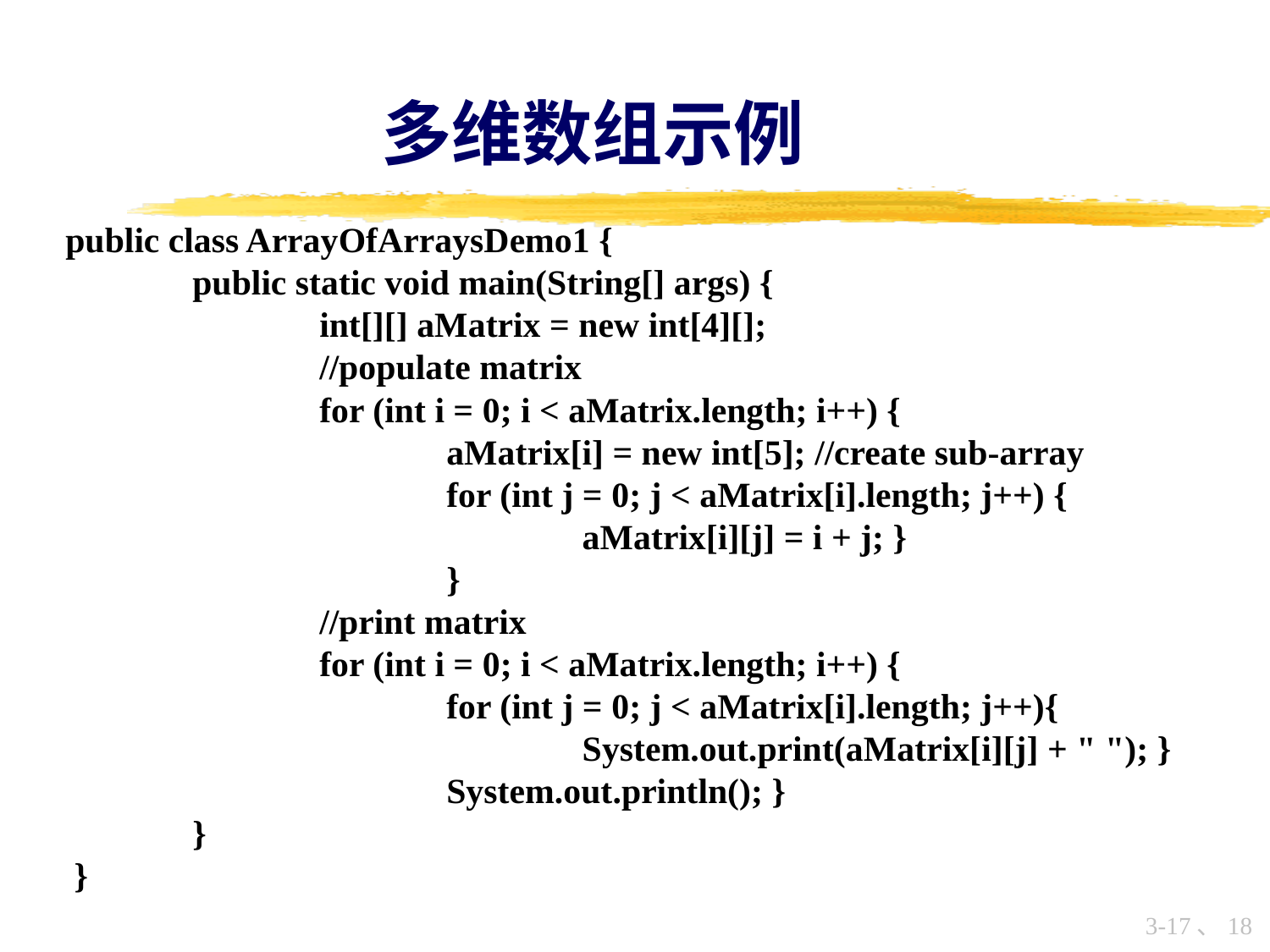

# 多维数组示例
public class ArrayOfArraysDemo1 {
	public static void main(String[] args) {
		int[][] aMatrix = new int[4][];
		//populate matrix
		for (int i = 0; i < aMatrix.length; i++) {
			aMatrix[i] = new int[5]; //create sub-array
			for (int j = 0; j < aMatrix[i].length; j++) {
				 aMatrix[i][j] = i + j; }
			}
		//print matrix
		for (int i = 0; i < aMatrix.length; i++) {
			for (int j = 0; j < aMatrix[i].length; j++){
				 System.out.print(aMatrix[i][j] + " "); } 				System.out.println(); }
	}
 }
44
3-17、18